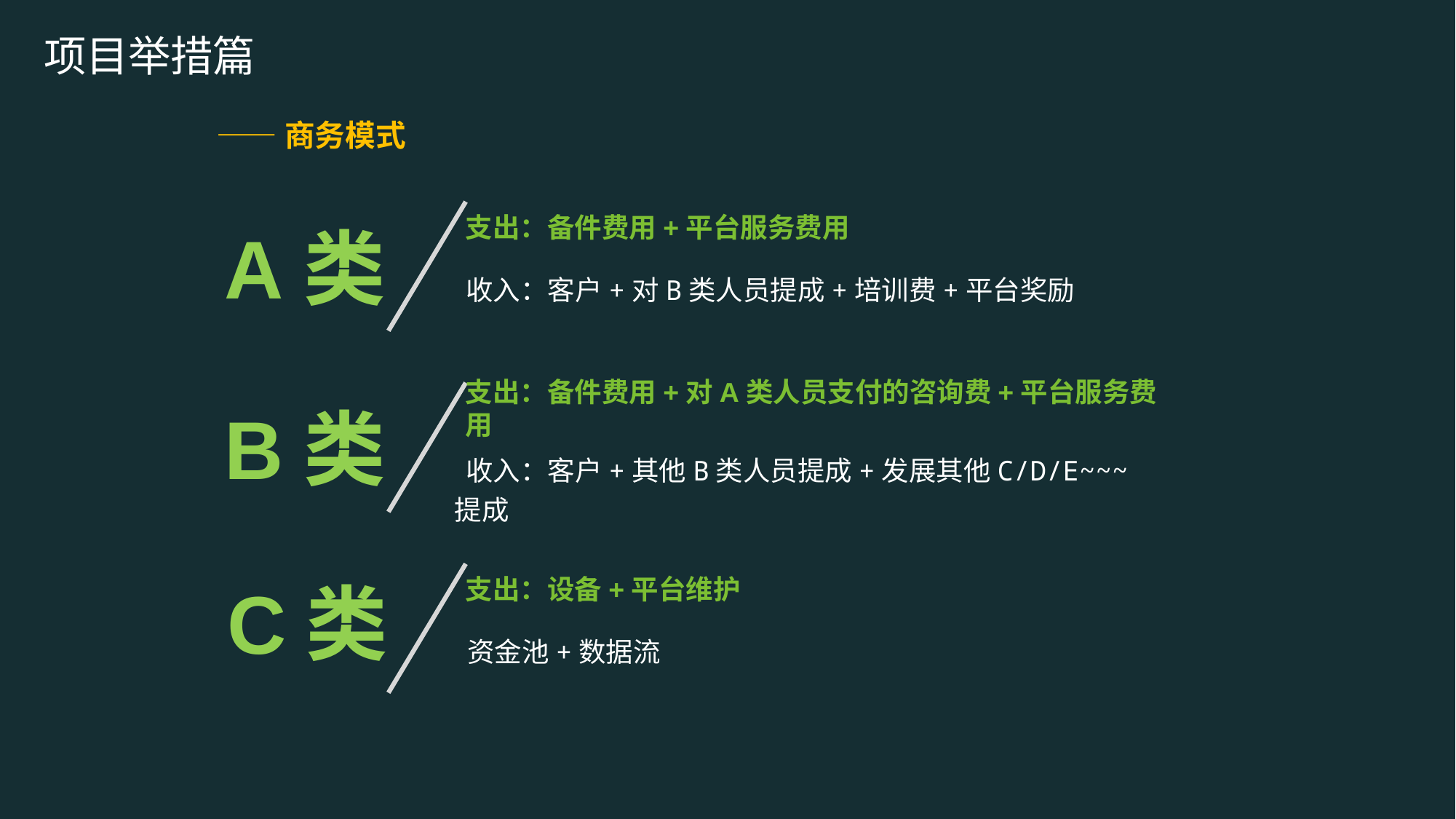

项目举措篇

                         ——商务模式
支出：备件费用+平台服务费用
A类
 收入：客户+对B类人员提成+培训费+平台奖励
支出：备件费用+对A类人员支付的咨询费+平台服务费用
B类
 收入：客户+其他B类人员提成+发展其他C/D/E~~~提成
支出：设备+平台维护
C类
资金池+数据流